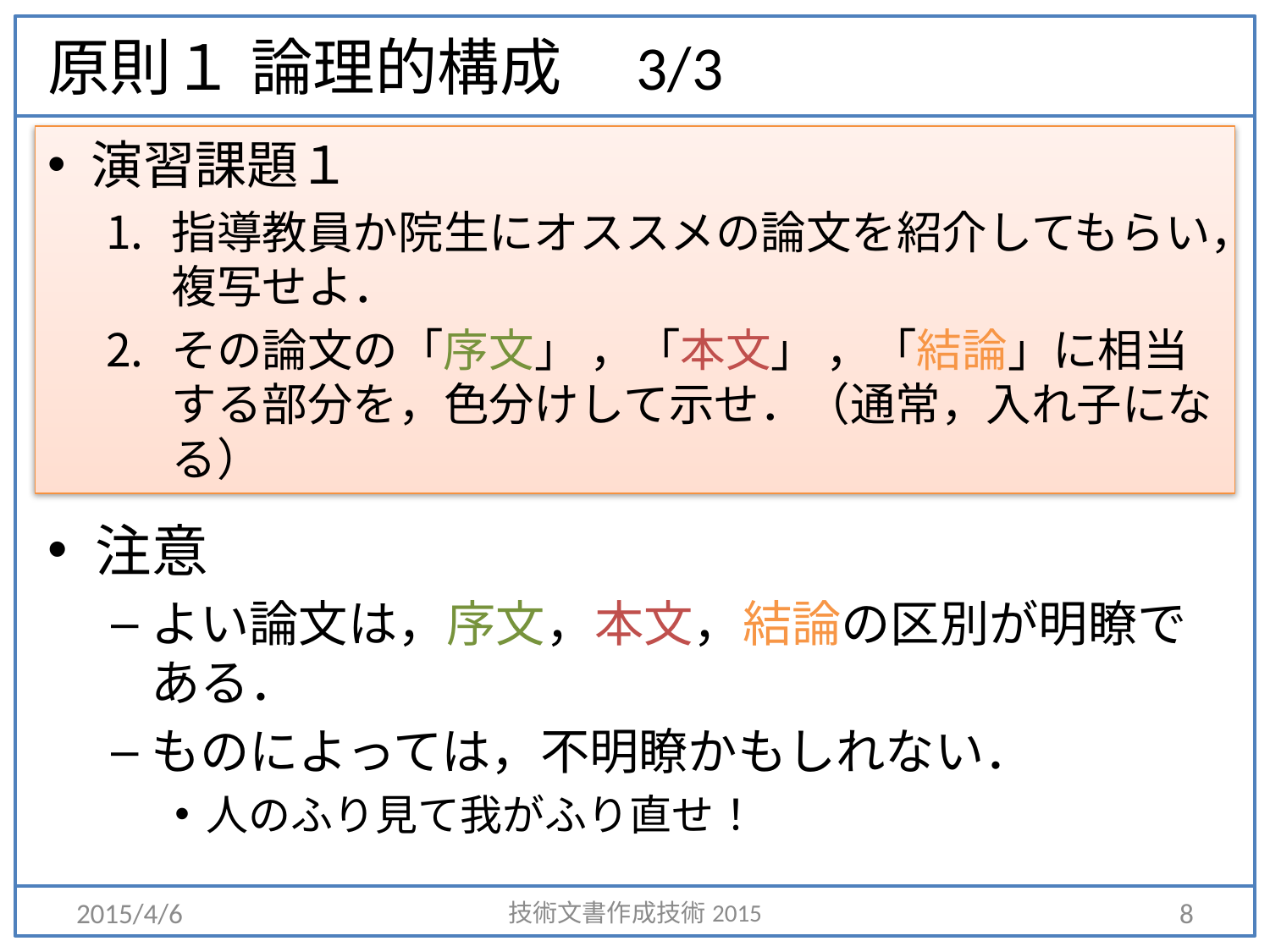

# 原則１	論理的構成　3/3
演習課題１
指導教員か院生にオススメの論文を紹介してもらい，複写せよ．
その論文の「序文」 ，「本文」 ，「結論」に相当する部分を，色分けして示せ．（通常，入れ子になる）

注意
よい論文は，序文，本文，結論の区別が明瞭である．
ものによっては，不明瞭かもしれない．
人のふり見て我がふり直せ！
2015/4/6
技術文書作成技術2015
8